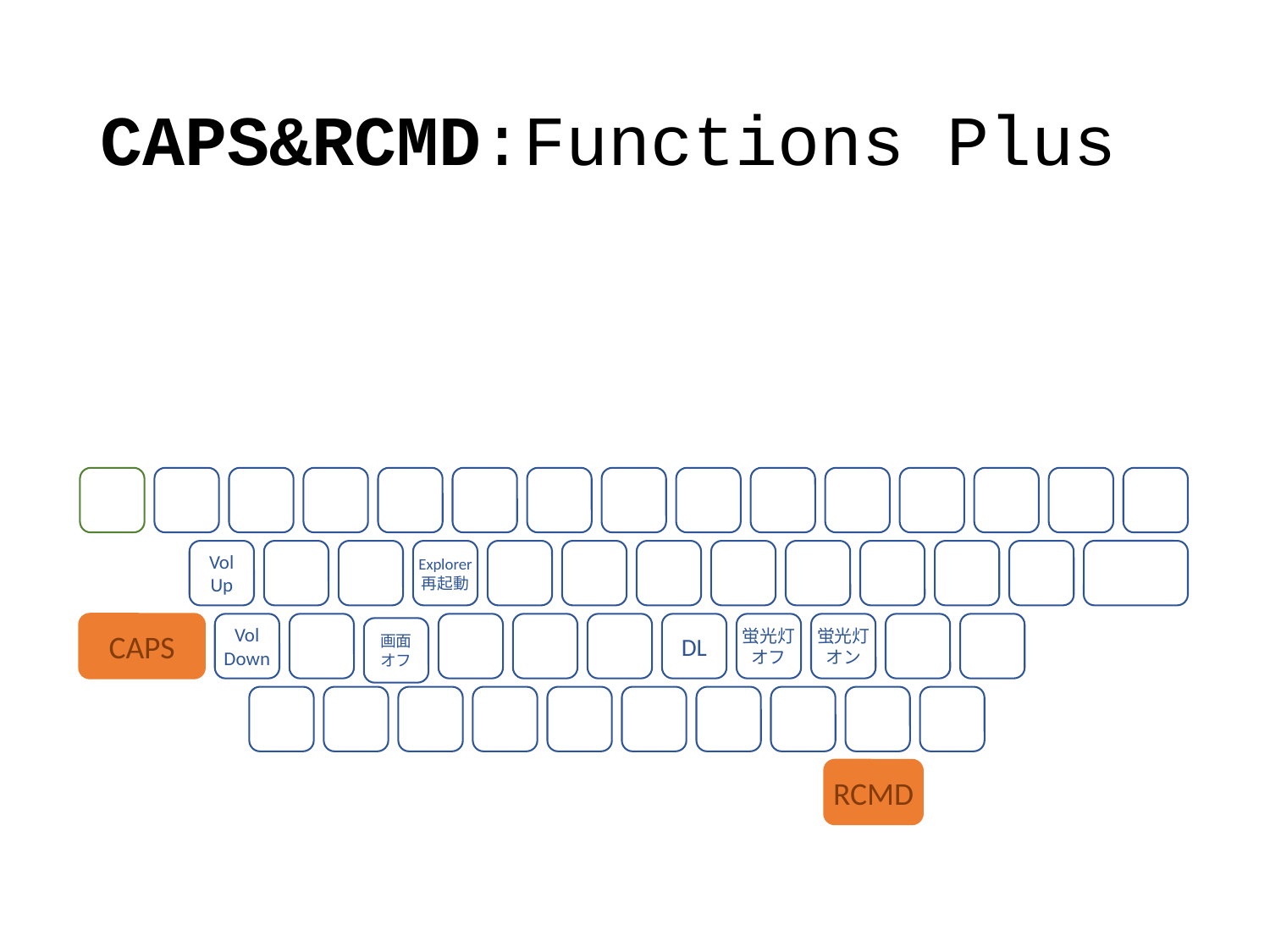

# CAPS&RCMD:Functions Plus

Vol
Up

Explorer
再起動

CAPS
Vol
Down

DL
蛍光灯
オフ
蛍光灯
オン

画面
オフ

RCMD